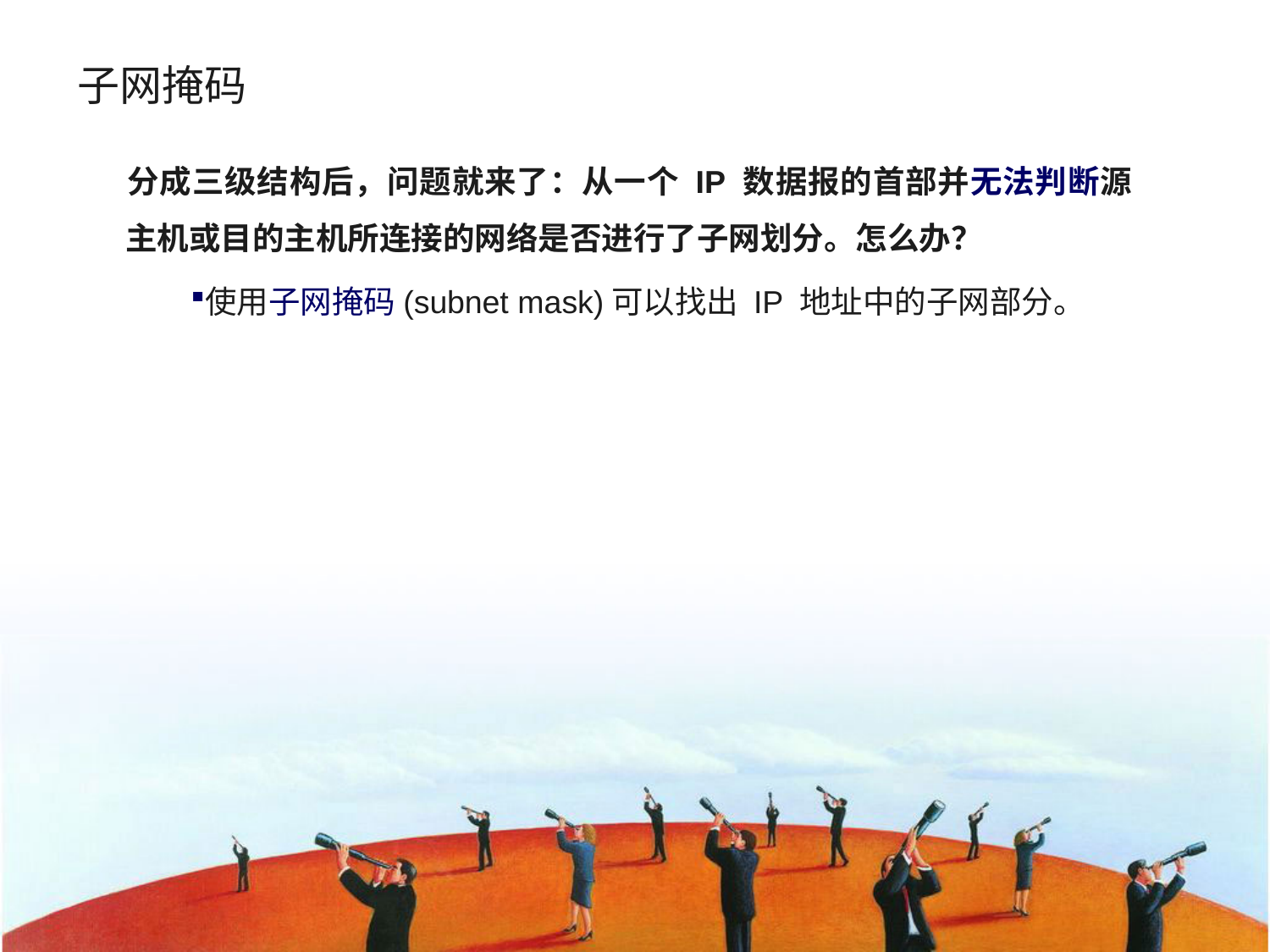

子网掩码
分成三级结构后，问题就来了：从一个 IP 数据报的首部并无法判断源主机或目的主机所连接的网络是否进行了子网划分。怎么办？
使用子网掩码(subnet mask)可以找出 IP 地址中的子网部分。